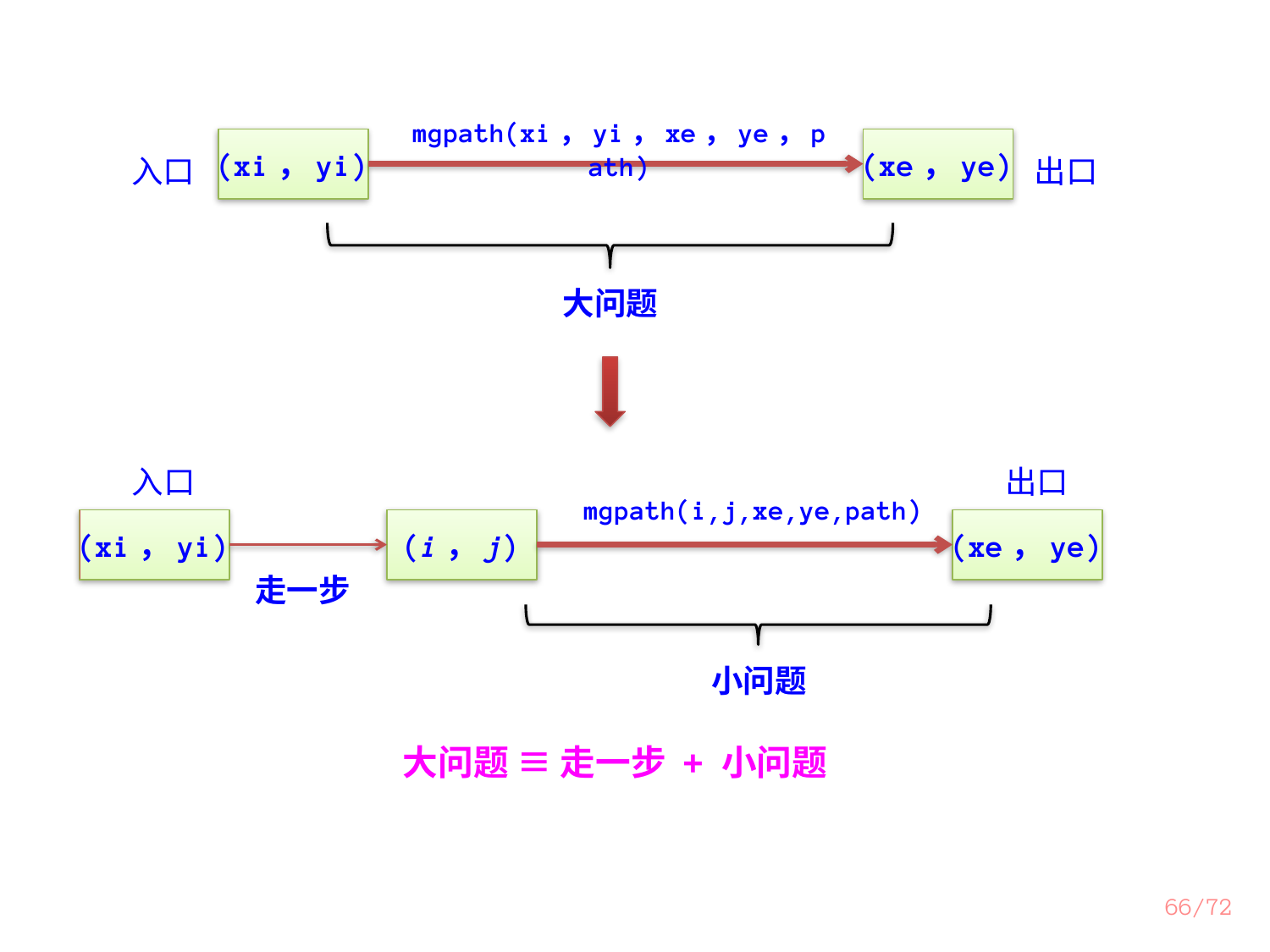

mgpath(xi，yi，xe，ye，path)
(xi，yi)
(xe，ye)
入口
出口
大问题

入口
出口
mgpath(i,j,xe,ye,path)
(xi，yi)
(i，j)
(xe，ye)
走一步
小问题
大问题 ≡ 走一步 + 小问题
66/72